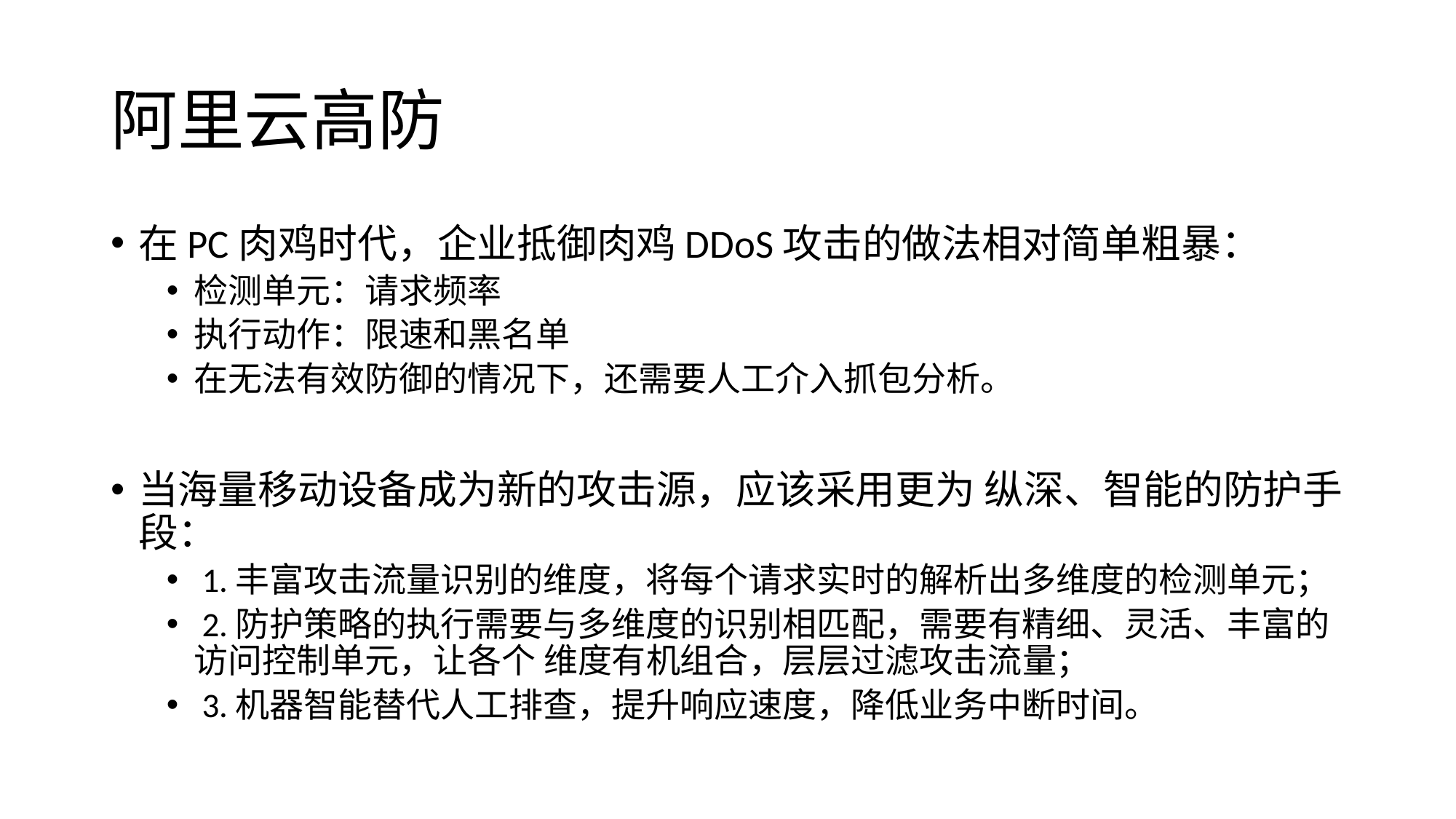

# 阿里云高防
在PC肉鸡时代，企业抵御肉鸡DDoS攻击的做法相对简单粗暴：
检测单元：请求频率
执行动作：限速和黑名单
在无法有效防御的情况下，还需要人工介入抓包分析。

当海量移动设备成为新的攻击源，应该采用更为 纵深、智能的防护手段：
 1.丰富攻击流量识别的维度，将每个请求实时的解析出多维度的检测单元；
 2.防护策略的执行需要与多维度的识别相匹配，需要有精细、灵活、丰富的访问控制单元，让各个 维度有机组合，层层过滤攻击流量；
 3.机器智能替代人工排查，提升响应速度，降低业务中断时间。